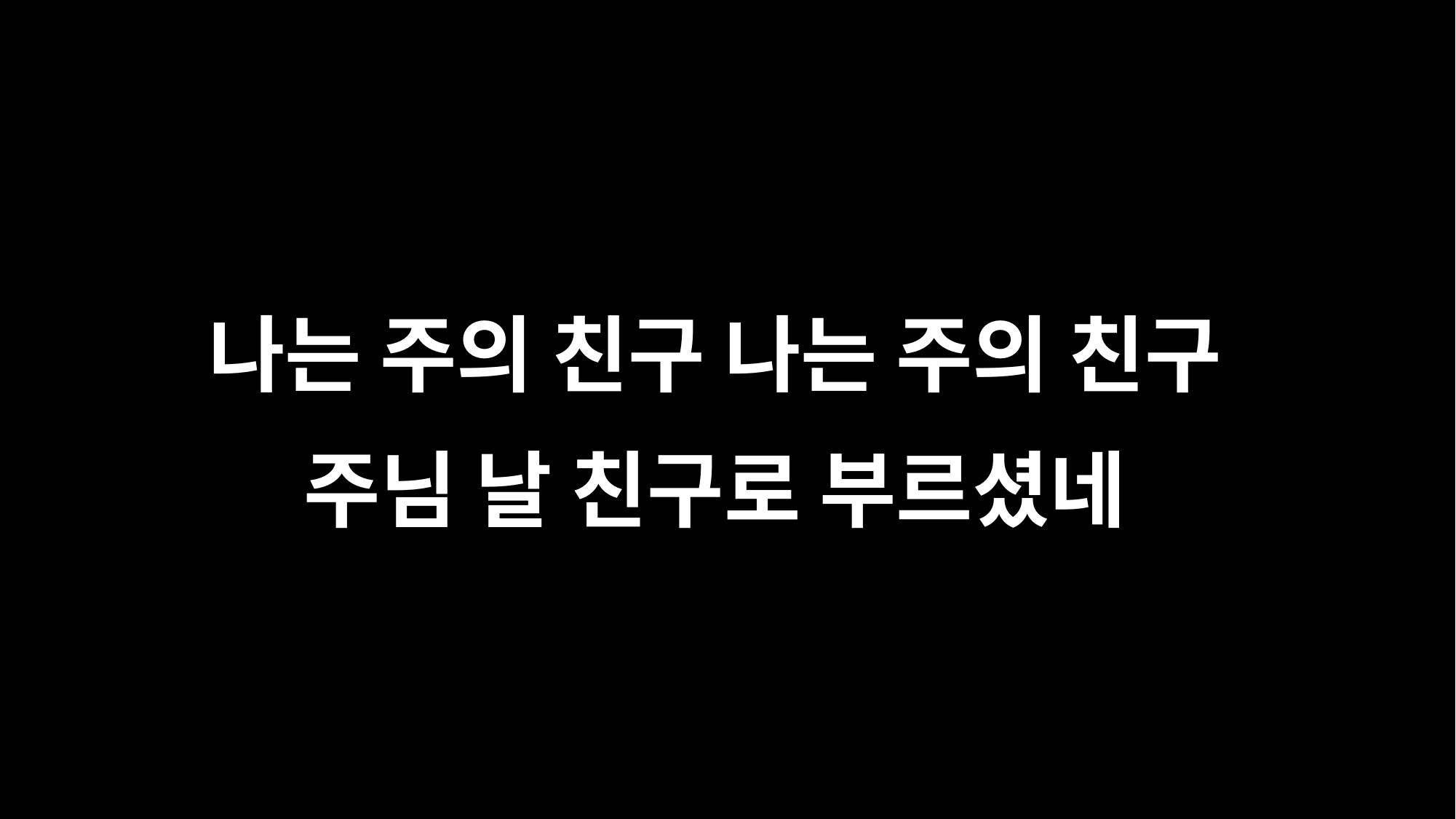

나는 주의 친구 나는 주의 친구
주님 날 친구로 부르셨네